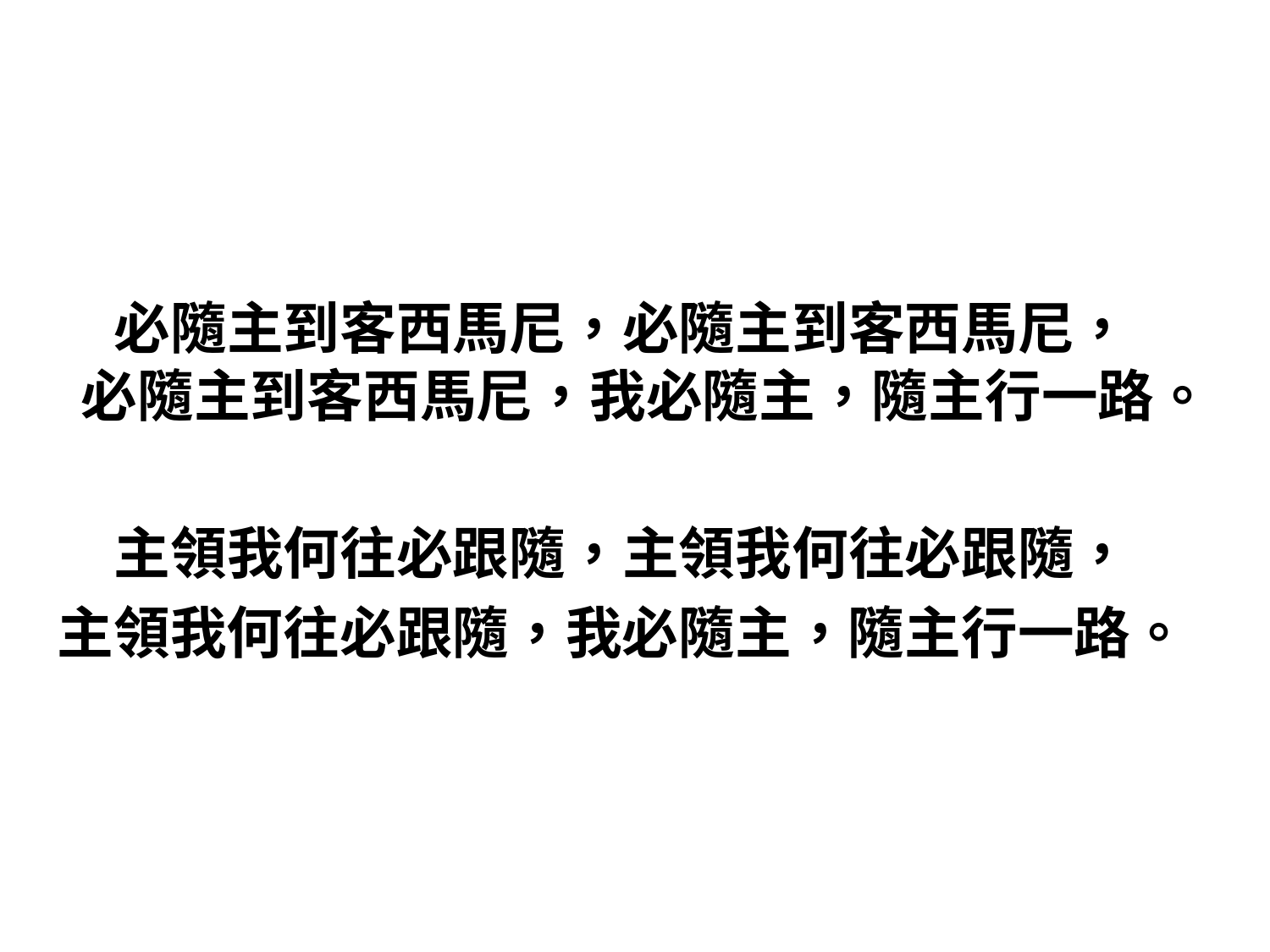

#
必隨主到客西馬尼，必隨主到客西馬尼，
必隨主到客西馬尼，我必隨主，隨主行一路。

主領我何往必跟隨，主領我何往必跟隨，
主領我何往必跟隨，我必隨主，隨主行一路。